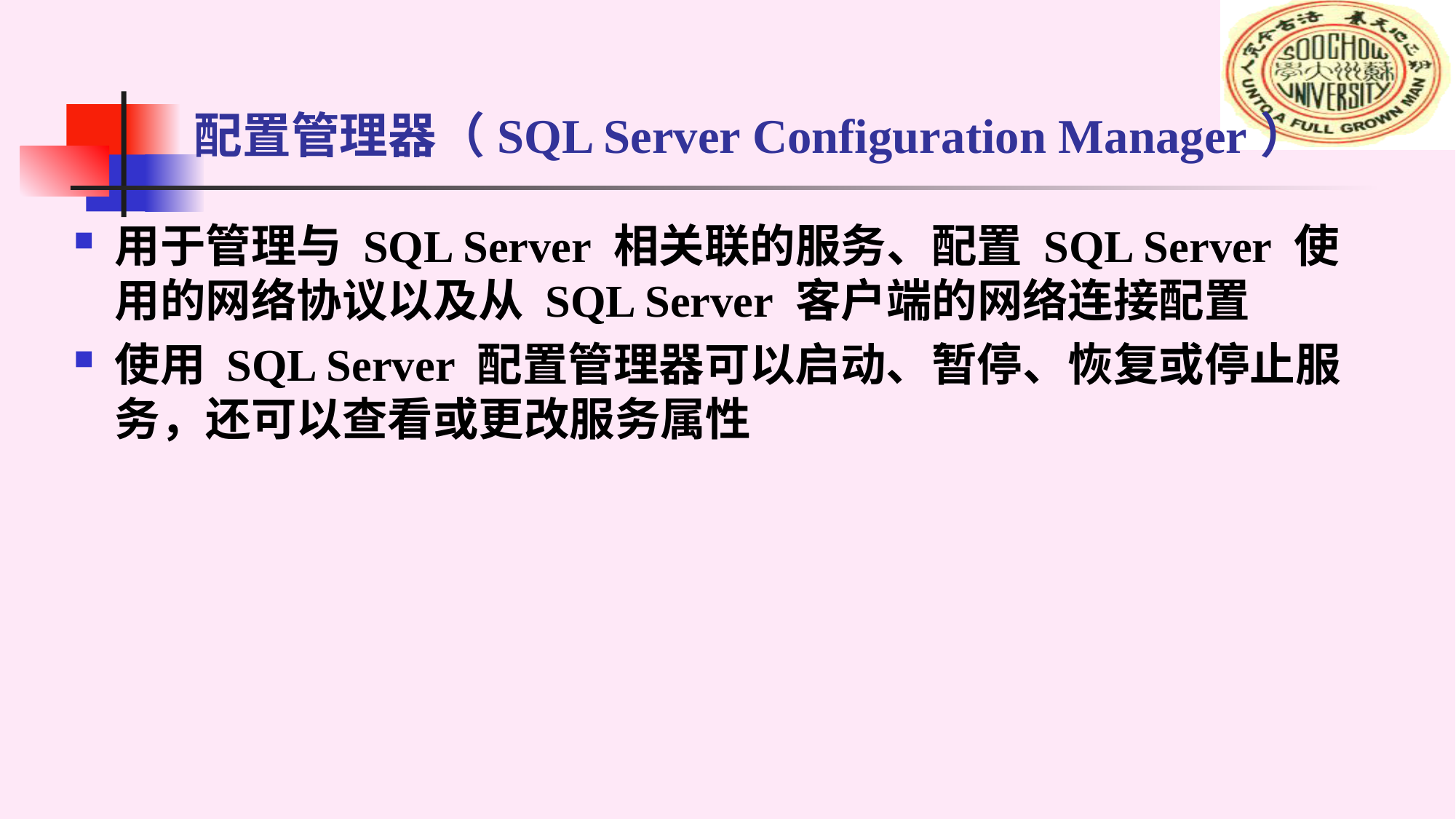

# 配置管理器（SQL Server Configuration Manager）
用于管理与 SQL Server 相关联的服务、配置 SQL Server 使用的网络协议以及从 SQL Server 客户端的网络连接配置
使用 SQL Server 配置管理器可以启动、暂停、恢复或停止服务，还可以查看或更改服务属性